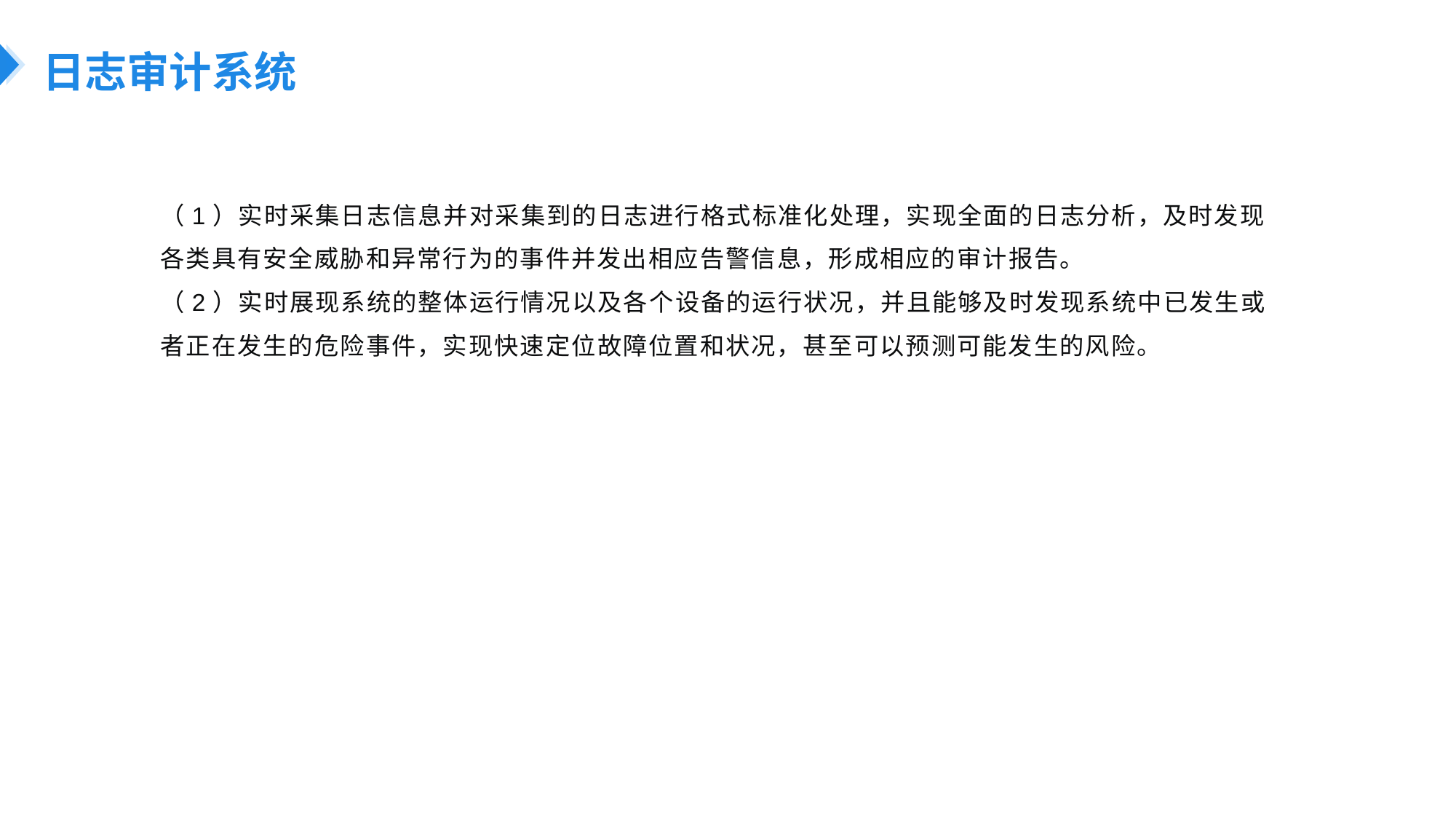

# 日志审计系统
（1）实时采集日志信息并对采集到的日志进行格式标准化处理，实现全面的日志分析，及时发现各类具有安全威胁和异常行为的事件并发出相应告警信息，形成相应的审计报告。
（2）实时展现系统的整体运行情况以及各个设备的运行状况，并且能够及时发现系统中已发生或者正在发生的危险事件，实现快速定位故障位置和状况，甚至可以预测可能发生的风险。